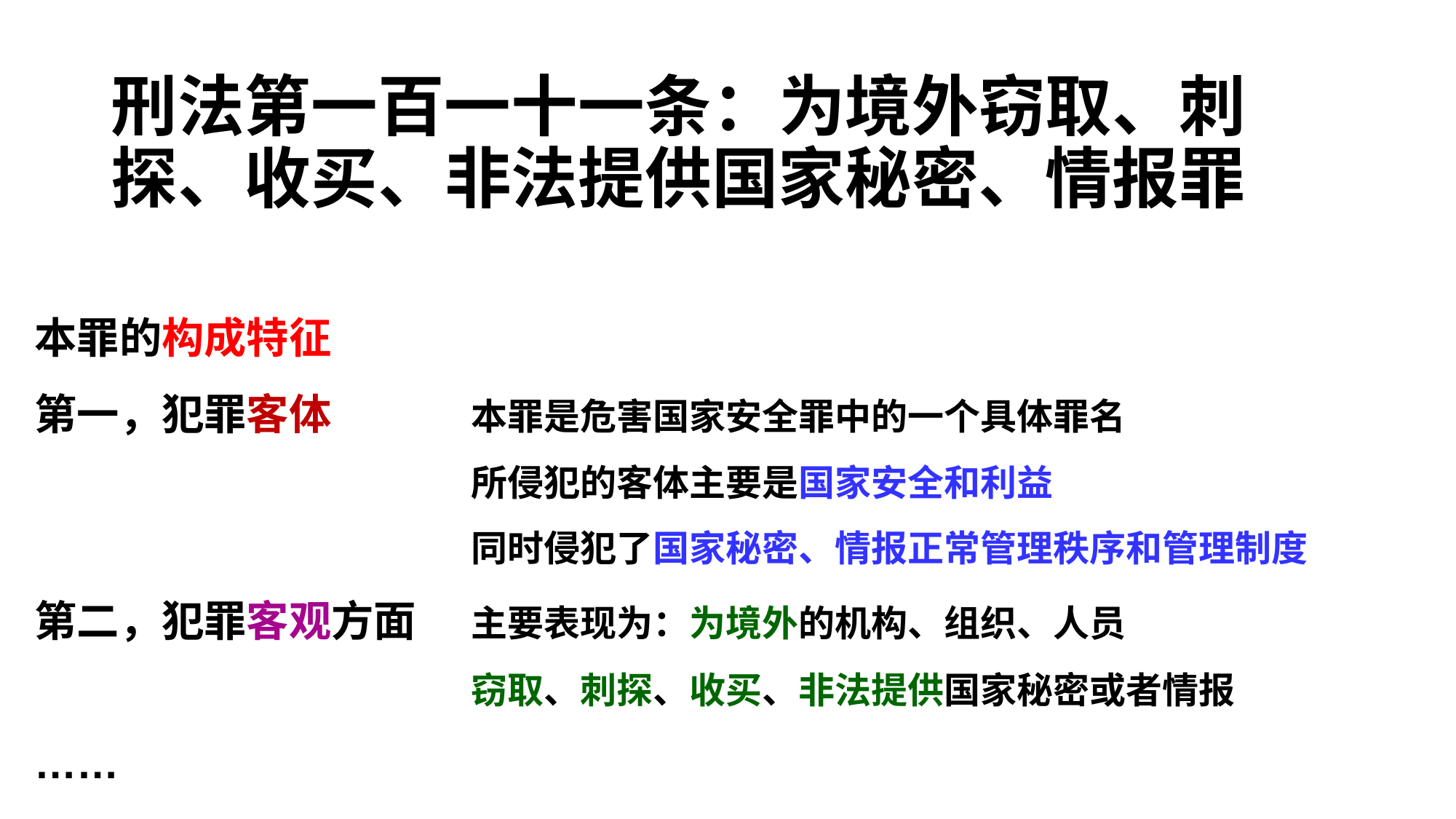

# 刑法第一百一十一条：为境外窃取、刺 探、收买、非法提供国家秘密、情报罪
本罪的构成特征
第一，犯罪客体		本罪是危害国家安全罪中的一个具体罪名
				所侵犯的客体主要是国家安全和利益
				同时侵犯了国家秘密、情报正常管理秩序和管理制度
第二，犯罪客观方面	主要表现为：为境外的机构、组织、人员
				窃取、刺探、收买、非法提供国家秘密或者情报
……